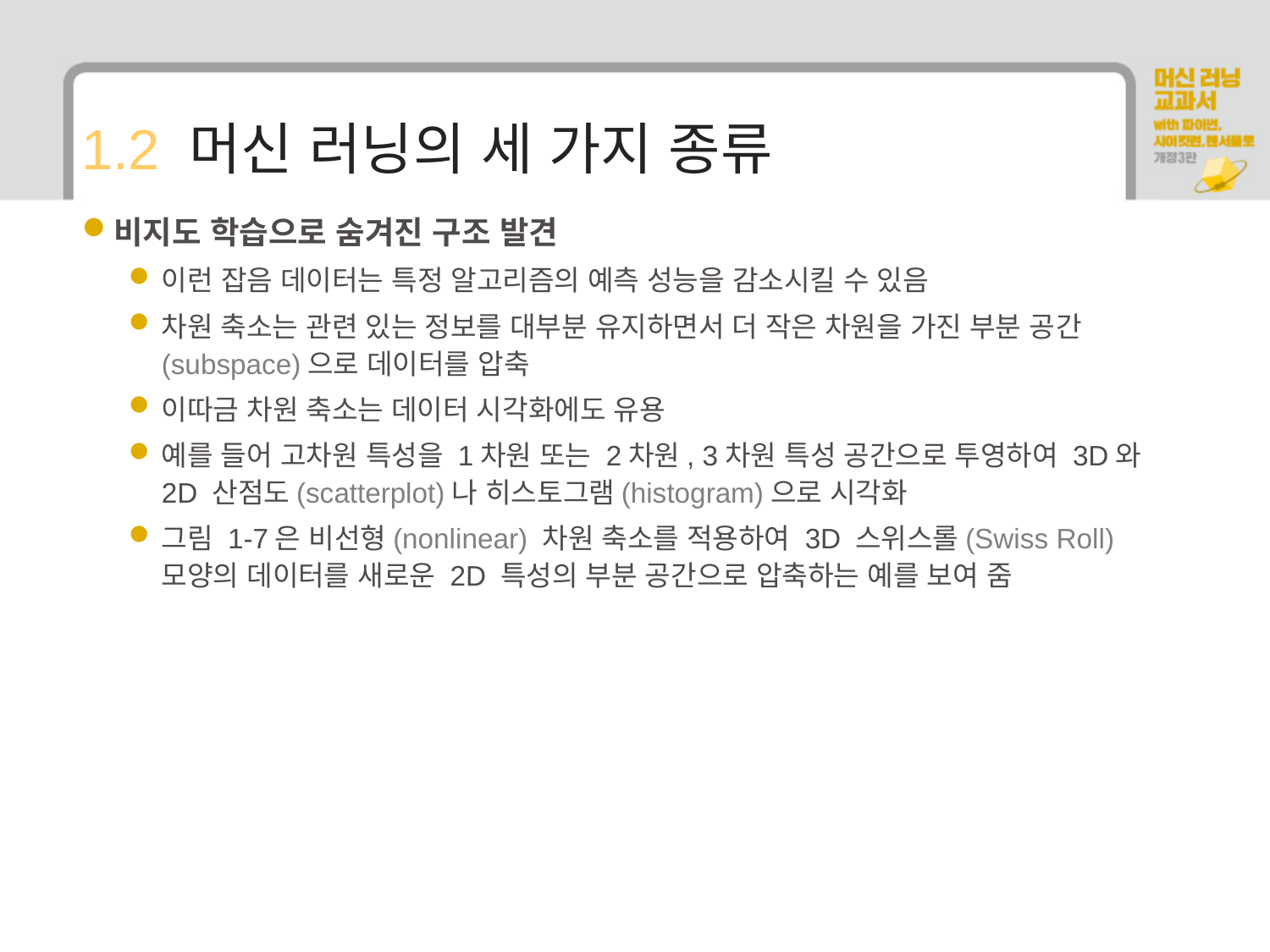

# 1.2 머신 러닝의 세 가지 종류
비지도 학습으로 숨겨진 구조 발견
이런 잡음 데이터는 특정 알고리즘의 예측 성능을 감소시킬 수 있음
차원 축소는 관련 있는 정보를 대부분 유지하면서 더 작은 차원을 가진 부분 공간(subspace)으로 데이터를 압축
이따금 차원 축소는 데이터 시각화에도 유용
예를 들어 고차원 특성을 1차원 또는 2차원, 3차원 특성 공간으로 투영하여 3D와 2D 산점도(scatterplot)나 히스토그램(histogram)으로 시각화
그림 1-7은 비선형(nonlinear) 차원 축소를 적용하여 3D 스위스롤(Swiss Roll) 모양의 데이터를 새로운 2D 특성의 부분 공간으로 압축하는 예를 보여 줌